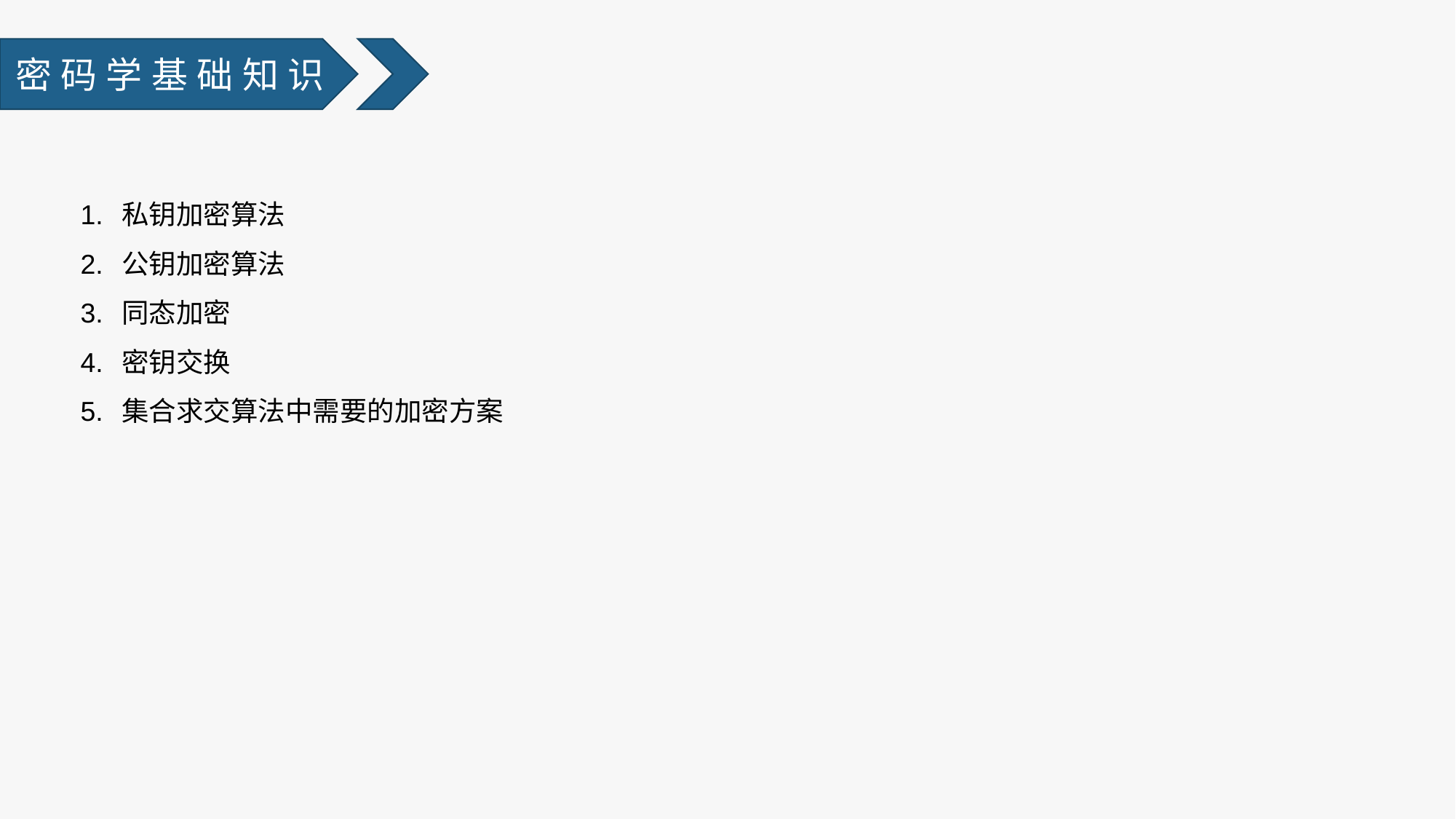

密码学基础知识

私钥加密算法
公钥加密算法
同态加密
密钥交换
集合求交算法中需要的加密方案